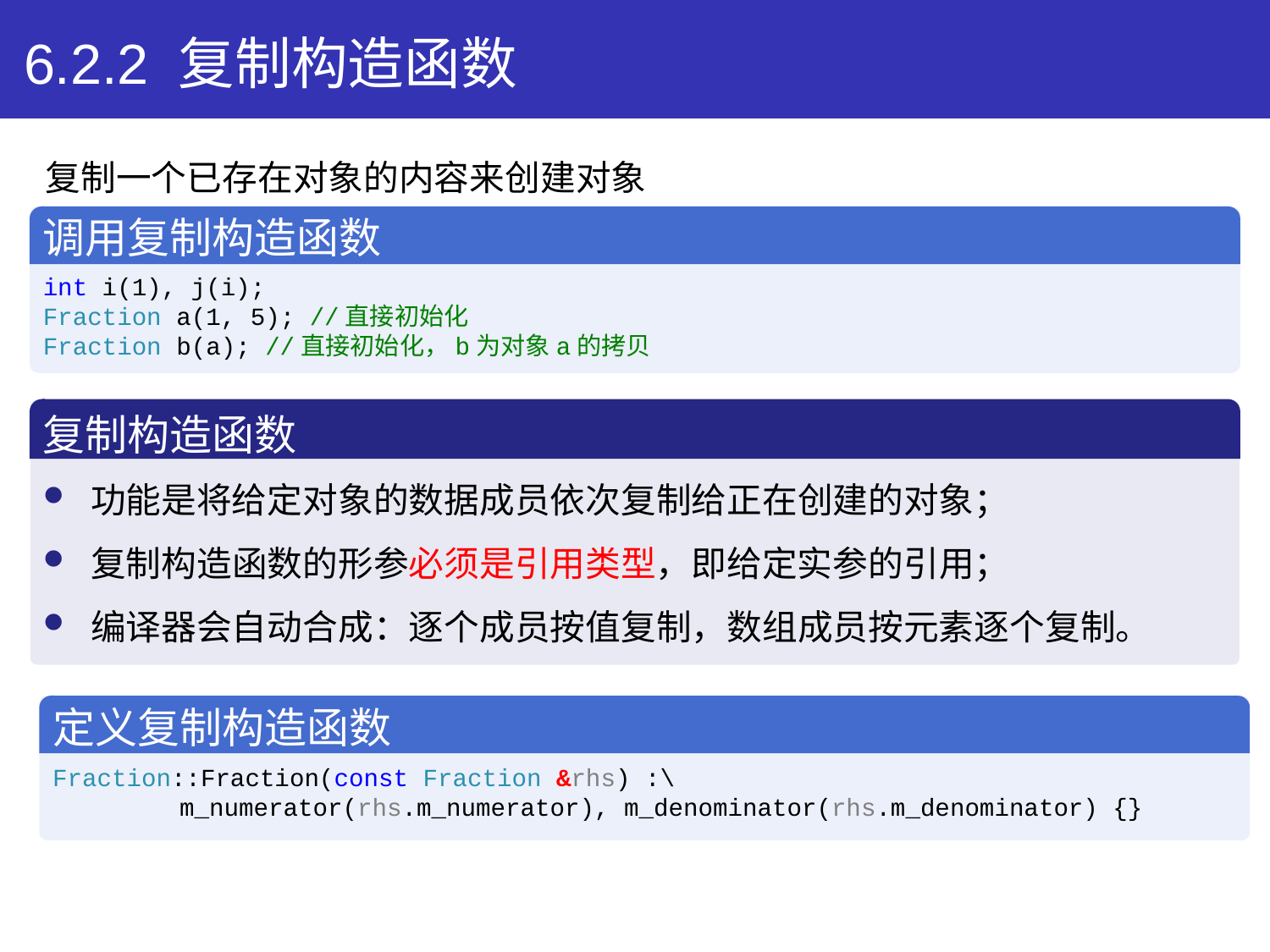

6.2.2 复制构造函数
复制一个已存在对象的内容来创建对象
调用复制构造函数

int i(1), j(i);
Fraction a(1, 5); //直接初始化
Fraction b(a); //直接初始化，b为对象a的拷贝

复制构造函数
功能是将给定对象的数据成员依次复制给正在创建的对象；
复制构造函数的形参必须是引用类型，即给定实参的引用；
编译器会自动合成：逐个成员按值复制，数组成员按元素逐个复制。
定义复制构造函数

Fraction::Fraction(const Fraction &rhs) :\
	m_numerator(rhs.m_numerator), m_denominator(rhs.m_denominator) {}
24